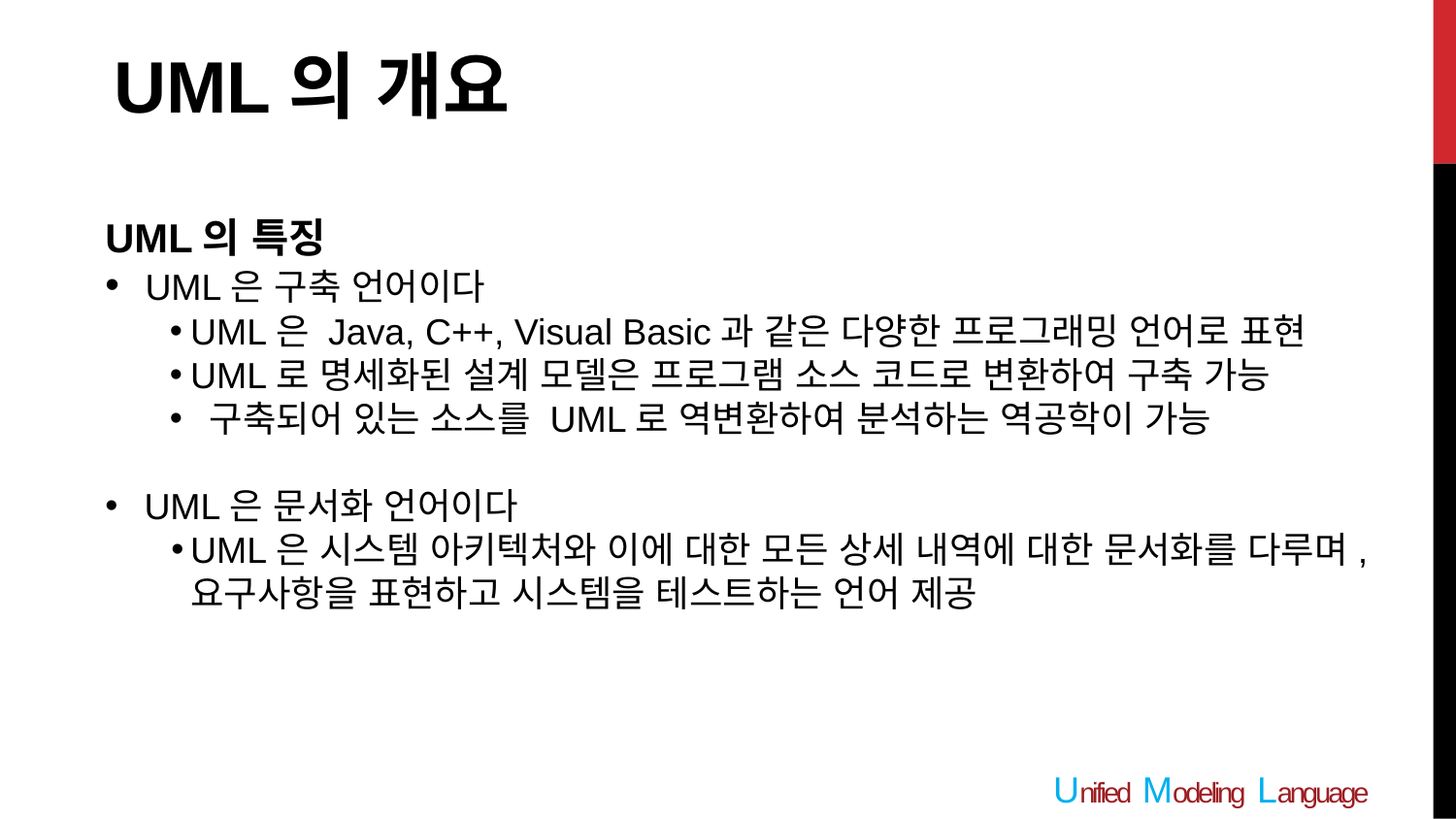

UML의 개요
UML의 특징
 UML은 구축 언어이다
UML은 Java, C++, Visual Basic과 같은 다양한 프로그래밍 언어로 표현
UML로 명세화된 설계 모델은 프로그램 소스 코드로 변환하여 구축 가능
 구축되어 있는 소스를 UML로 역변환하여 분석하는 역공학이 가능

 UML은 문서화 언어이다
UML은 시스템 아키텍처와 이에 대한 모든 상세 내역에 대한 문서화를 다루며, 요구사항을 표현하고 시스템을 테스트하는 언어 제공